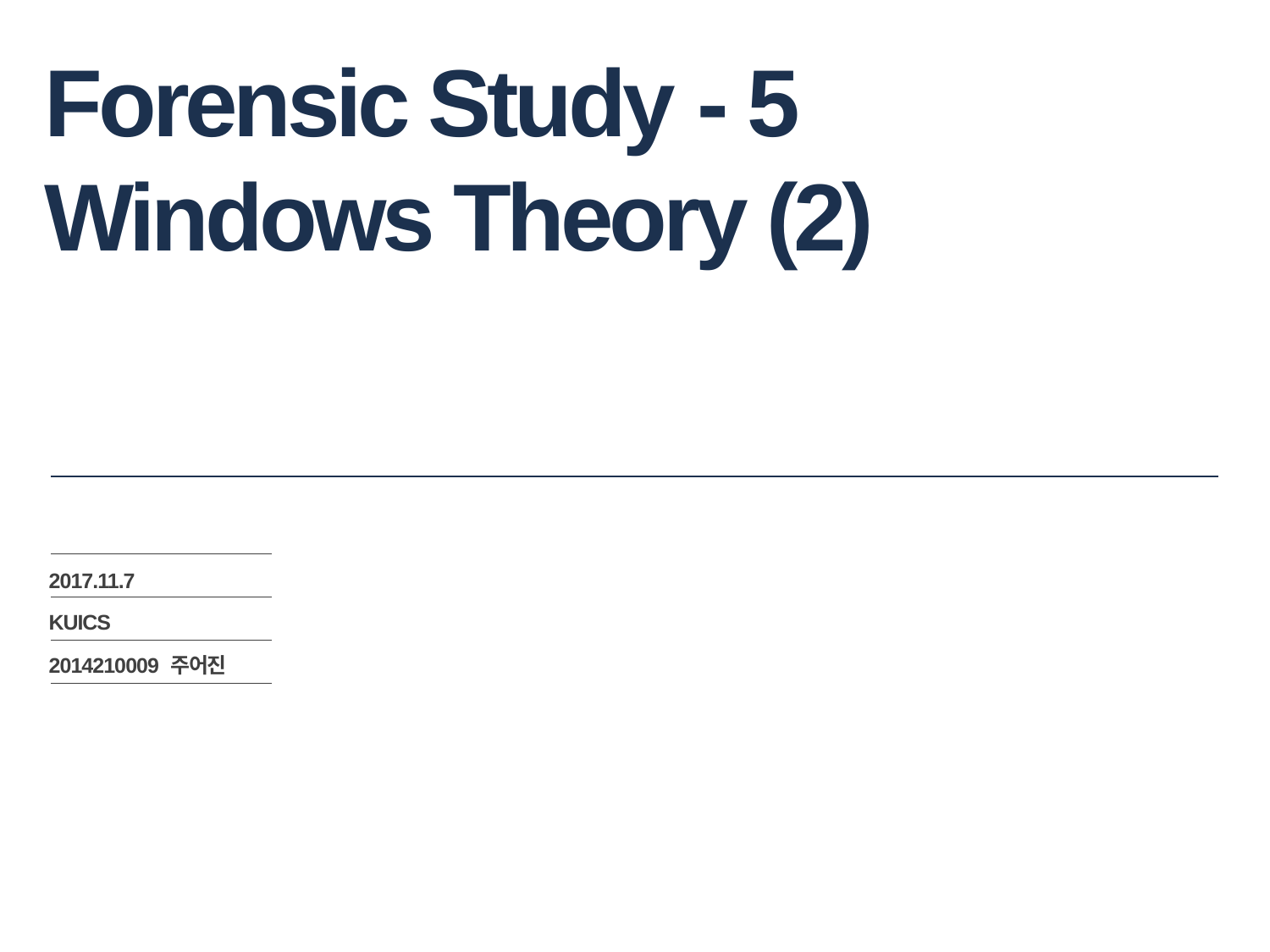

# Forensic Study - 5
Windows Theory (2)
2017.11.7
KUICS
2014210009 주어진